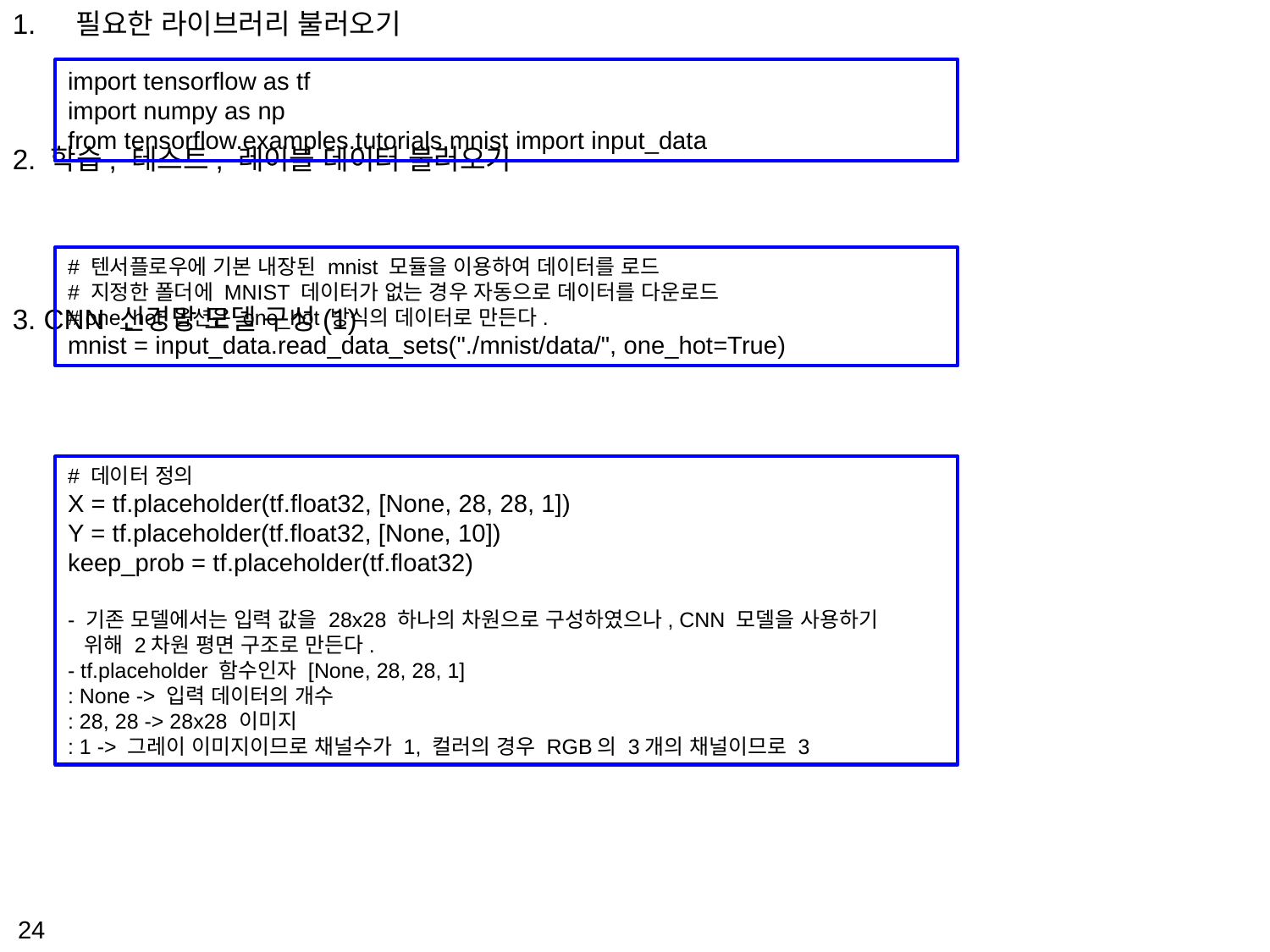

필요한 라이브러리 불러오기

2. 학습, 테스트, 레이블 데이터 불러오기

3. CNN 신경망 모델 구성(1)

import tensorflow as tf
import numpy as np
from tensorflow.examples.tutorials.mnist import input_data
# 텐서플로우에 기본 내장된 mnist 모듈을 이용하여 데이터를 로드
# 지정한 폴더에 MNIST 데이터가 없는 경우 자동으로 데이터를 다운로드
# one_hot 옵션은 one_hot 방식의 데이터로 만든다.
mnist = input_data.read_data_sets("./mnist/data/", one_hot=True)
# 데이터 정의
X = tf.placeholder(tf.float32, [None, 28, 28, 1])
Y = tf.placeholder(tf.float32, [None, 10])
keep_prob = tf.placeholder(tf.float32)

- 기존 모델에서는 입력 값을 28x28 하나의 차원으로 구성하였으나, CNN 모델을 사용하기
  위해 2차원 평면 구조로 만든다.
- tf.placeholder 함수인자 [None, 28, 28, 1]
: None -> 입력 데이터의 개수
: 28, 28 -> 28x28 이미지
: 1 -> 그레이 이미지이므로 채널수가 1, 컬러의 경우 RGB의 3개의 채널이므로 3
24